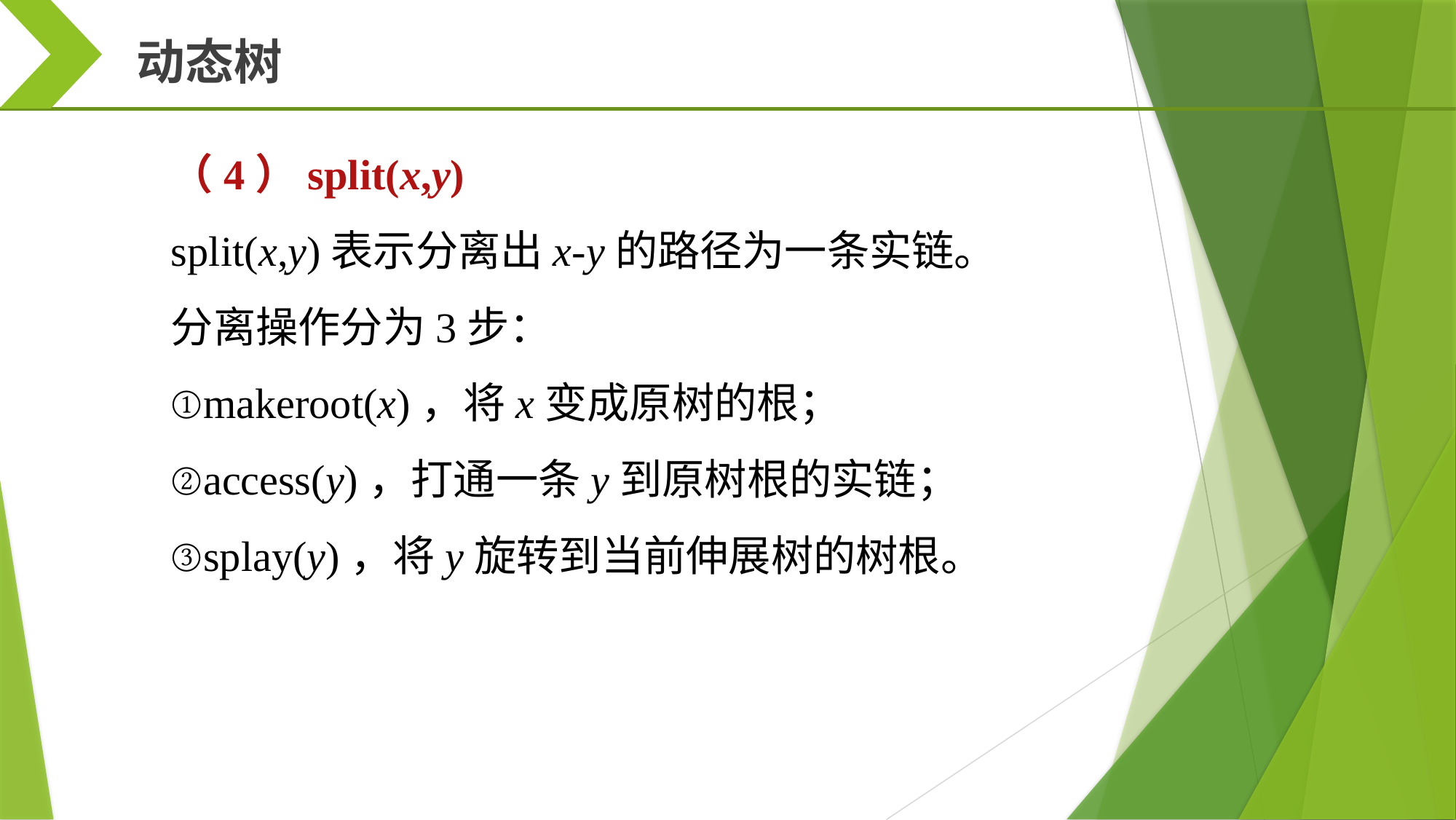

动态树
（4）split(x,y)
split(x,y)表示分离出x-y的路径为一条实链。
分离操作分为3步：
①makeroot(x)，将x变成原树的根；
②access(y)，打通一条y到原树根的实链；
③splay(y)，将y旋转到当前伸展树的树根。